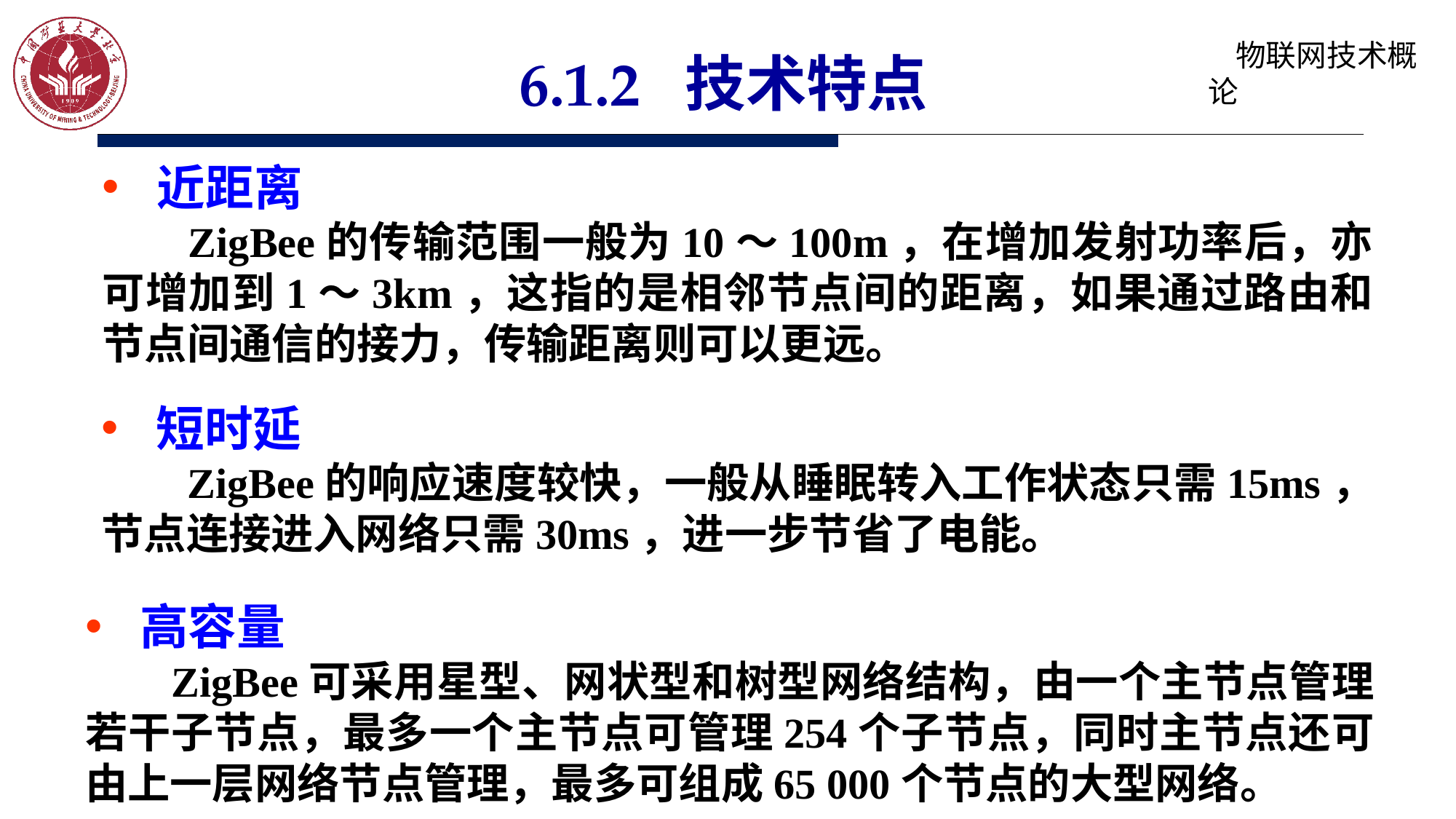

# 6.1.2  技术特点
近距离
ZigBee的传输范围一般为10～100m，在增加发射功率后，亦可增加到1～3km，这指的是相邻节点间的距离，如果通过路由和节点间通信的接力，传输距离则可以更远。

短时延
ZigBee的响应速度较快，一般从睡眠转入工作状态只需15ms，节点连接进入网络只需30ms，进一步节省了电能。

高容量
ZigBee可采用星型、网状型和树型网络结构，由一个主节点管理若干子节点，最多一个主节点可管理254个子节点，同时主节点还可由上一层网络节点管理，最多可组成65 000个节点的大型网络。